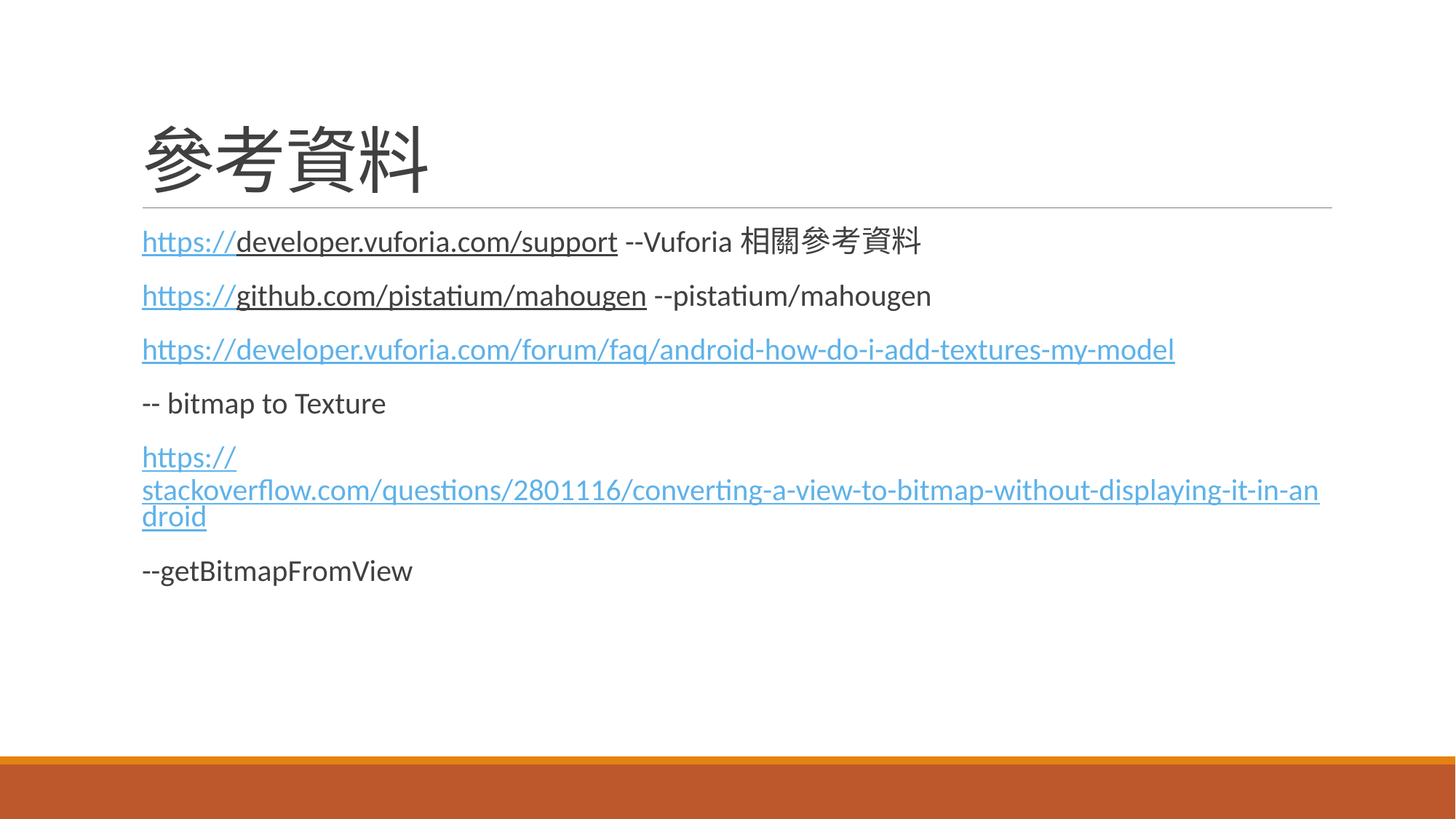

# 參考資料
https://developer.vuforia.com/support --Vuforia相關參考資料
https://github.com/pistatium/mahougen --pistatium/mahougen
https://developer.vuforia.com/forum/faq/android-how-do-i-add-textures-my-model
-- bitmap to Texture
https://stackoverflow.com/questions/2801116/converting-a-view-to-bitmap-without-displaying-it-in-android
--getBitmapFromView